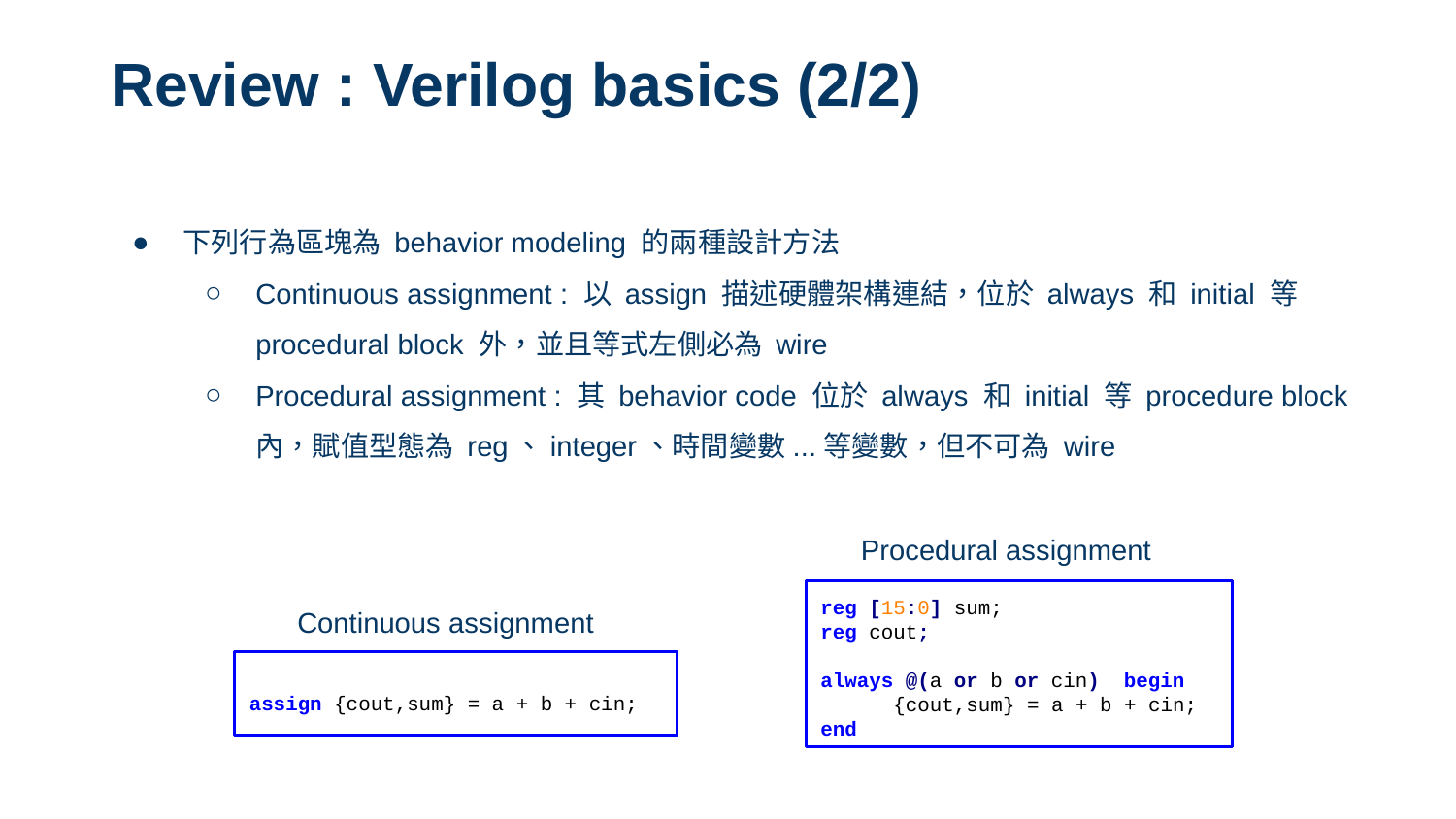

# Review : Verilog basics (2/2)
下列行為區塊為 behavior modeling 的兩種設計方法
Continuous assignment : 以 assign 描述硬體架構連結，位於 always 和 initial 等 procedural block 外，並且等式左側必為 wire
Procedural assignment : 其 behavior code 位於 always 和 initial 等 procedure block 內，賦值型態為 reg、integer、時間變數...等變數，但不可為 wire
Procedural assignment

reg [15:0] sum;
reg cout;

always @(a or b or cin)  begin
{cout,sum} = a + b + cin;
end
Continuous assignment

assign {cout,sum} = a + b + cin;